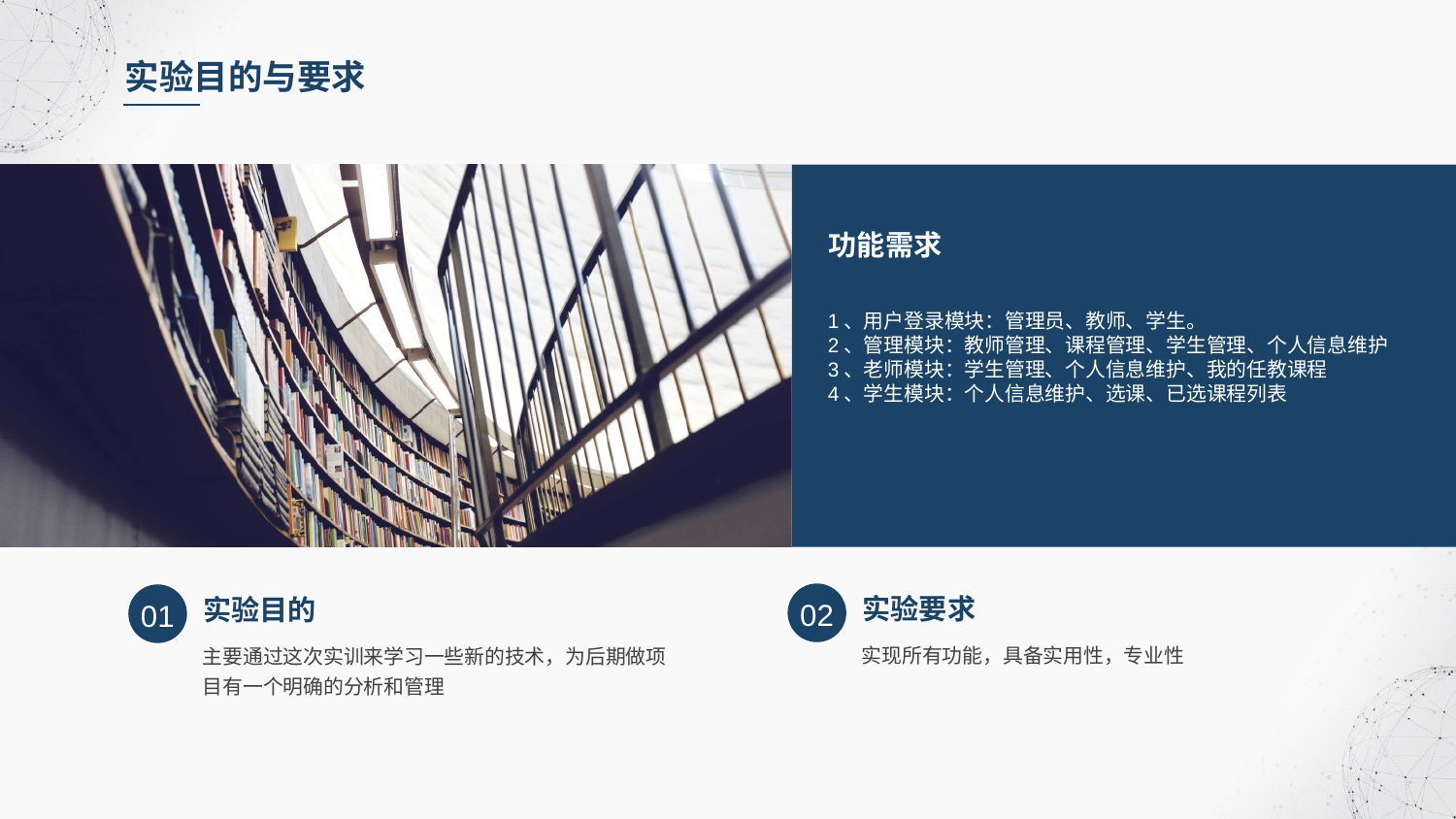

实验目的与要求

功能需求
1、用户登录模块：管理员、教师、学生。
2、管理模块：教师管理、课程管理、学生管理、个人信息维护
3、老师模块：学生管理、个人信息维护、我的任教课程
4、学生模块：个人信息维护、选课、已选课程列表

02

01
实验要求
实验目的
实现所有功能，具备实用性，专业性
主要通过这次实训来学习一些新的技术，为后期做项目有一个明确的分析和管理